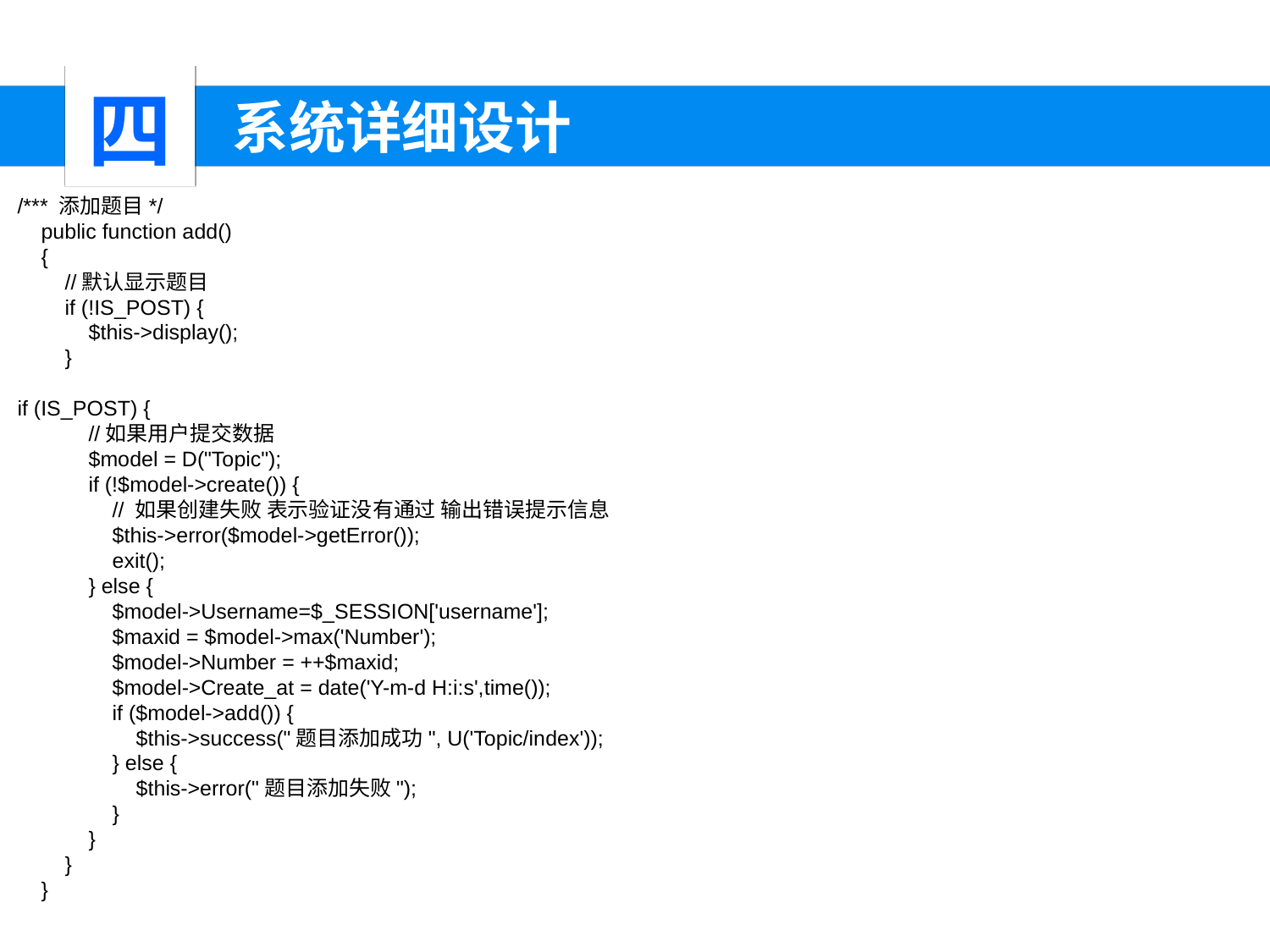

四
                系统详细设计
/*** 添加题目*/
    public function add()
    {
        //默认显示题目
        if (!IS_POST) {
            $this->display();
        }

if (IS_POST) {
            //如果用户提交数据
            $model = D("Topic");
            if (!$model->create()) {
                // 如果创建失败 表示验证没有通过 输出错误提示信息
                $this->error($model->getError());
                exit();
            } else {
                $model->Username=$_SESSION['username'];
                $maxid = $model->max('Number');
                $model->Number = ++$maxid;
                $model->Create_at = date('Y-m-d H:i:s',time());
                if ($model->add()) {
                    $this->success("题目添加成功", U('Topic/index'));
                } else {
                    $this->error("题目添加失败");
                }
            }
        }
    }